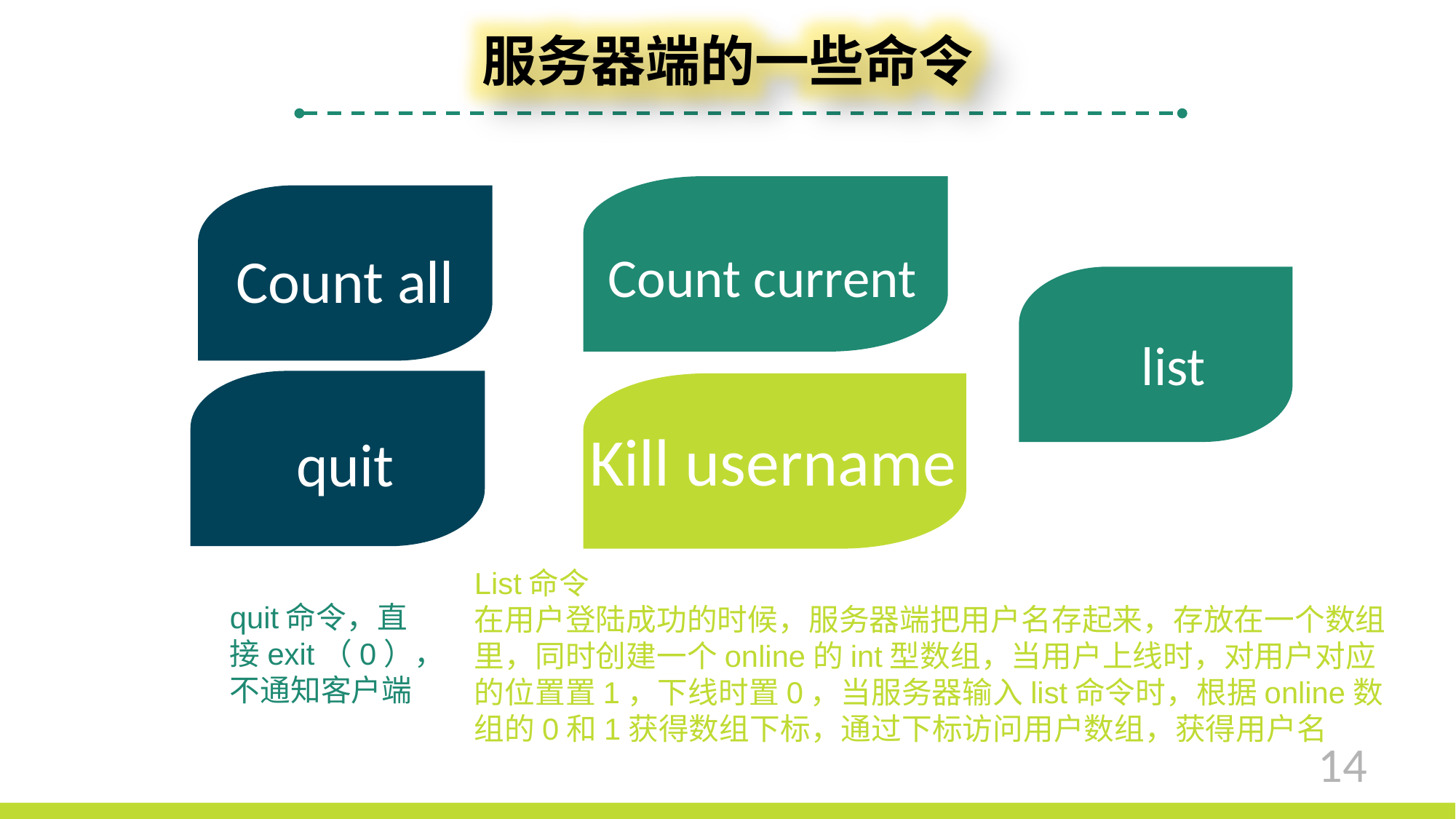

服务器端的一些命令

Count all
Count current

list

Kill username
quit
List命令
在用户登陆成功的时候，服务器端把用户名存起来，存放在一个数组里，同时创建一个online的int型数组，当用户上线时，对用户对应的位置置1，下线时置0，当服务器输入list命令时，根据online数组的0和1获得数组下标，通过下标访问用户数组，获得用户名
quit命令，直接exit（0），不通知客户端
14